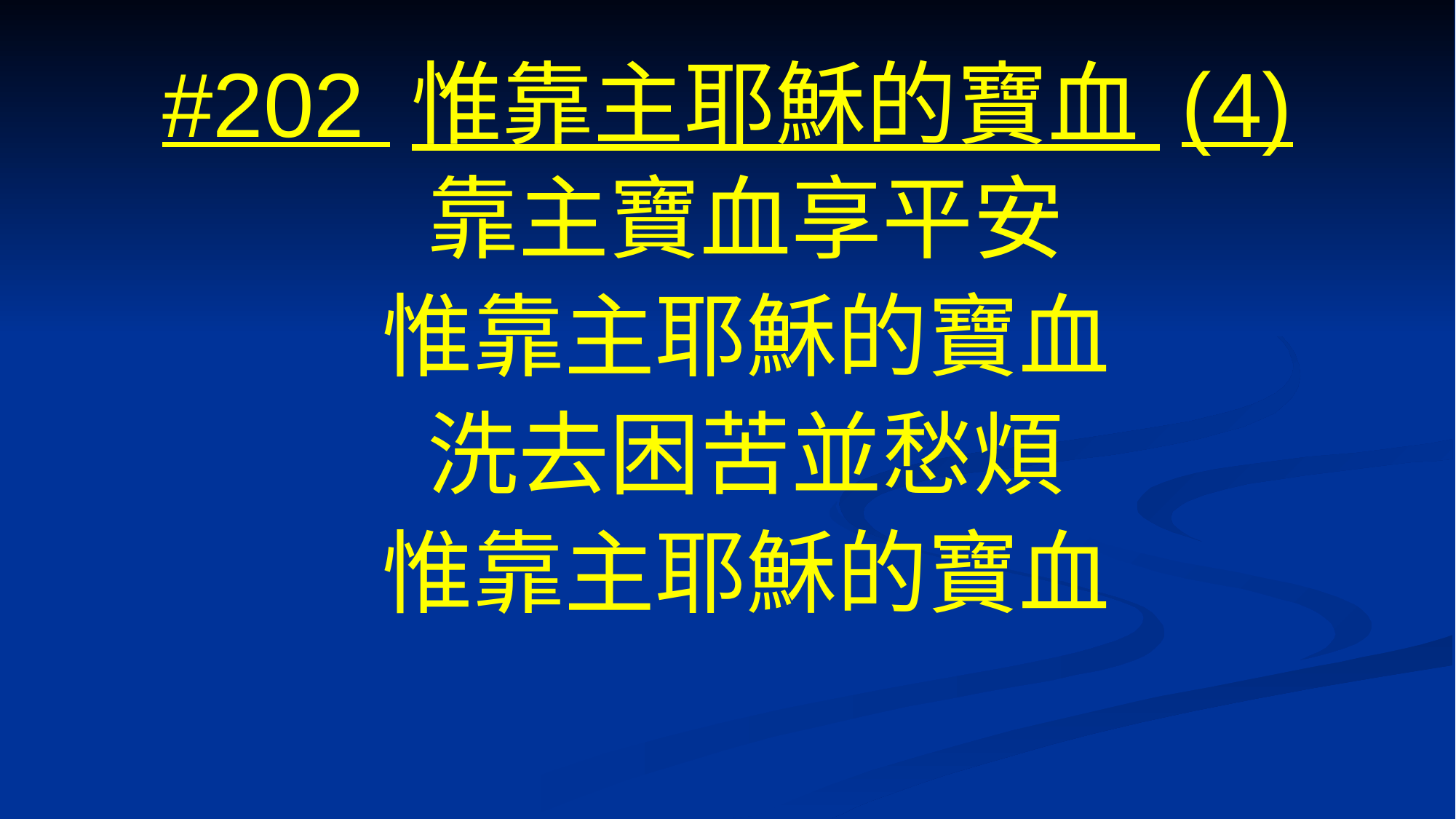

# #202 惟靠主耶穌的寶血 (4)
靠主寶血享平安
惟靠主耶穌的寶血
洗去困苦並愁煩
惟靠主耶穌的寶血